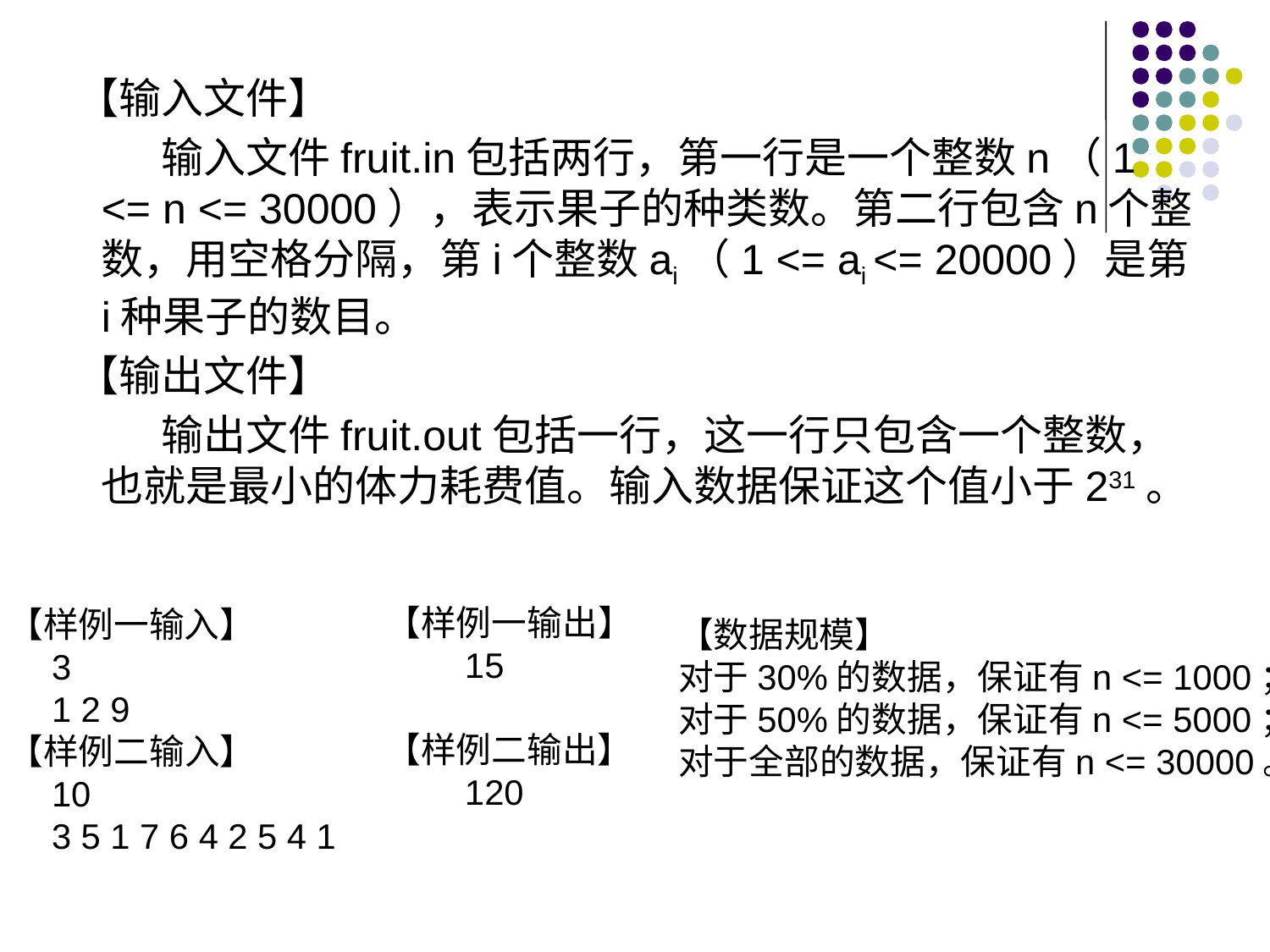

# 【输入文件】
　　输入文件fruit.in包括两行，第一行是一个整数n（1 <= n <= 30000），表示果子的种类数。第二行包含n个整数，用空格分隔，第i个整数ai（1 <= ai <= 20000）是第i种果子的数目。
【输出文件】
　　输出文件fruit.out包括一行，这一行只包含一个整数，也就是最小的体力耗费值。输入数据保证这个值小于231。
【样例一输出】
　　15

【样例二输出】
　　120
【样例一输入】
　3
　1 2 9
【样例二输入】
　10
　3 5 1 7 6 4 2 5 4 1
【数据规模】
对于30%的数据，保证有n <= 1000；
对于50%的数据，保证有n <= 5000；
对于全部的数据，保证有n <= 30000。